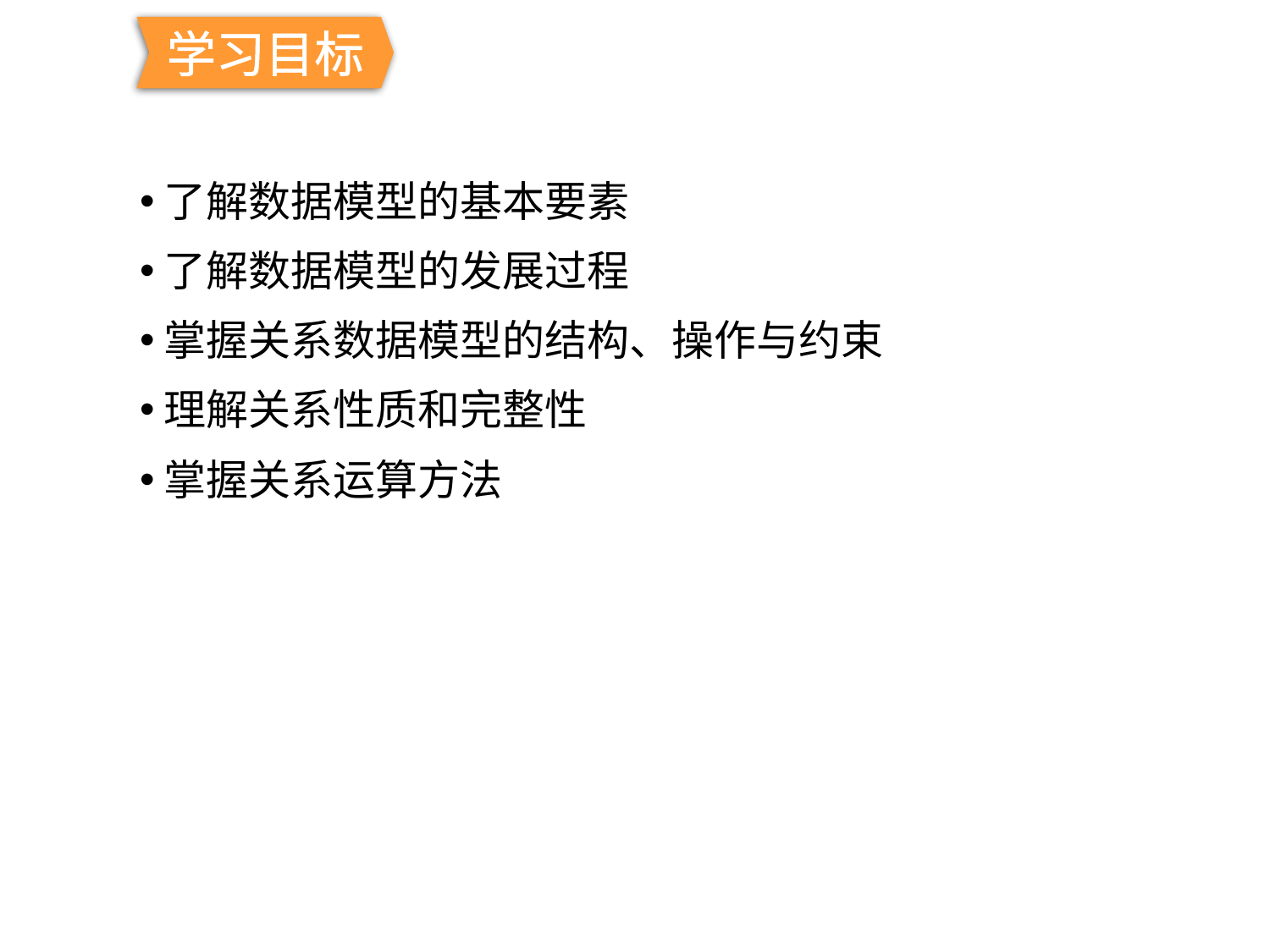

学习目标
了解数据模型的基本要素
了解数据模型的发展过程
掌握关系数据模型的结构、操作与约束
理解关系性质和完整性
掌握关系运算方法